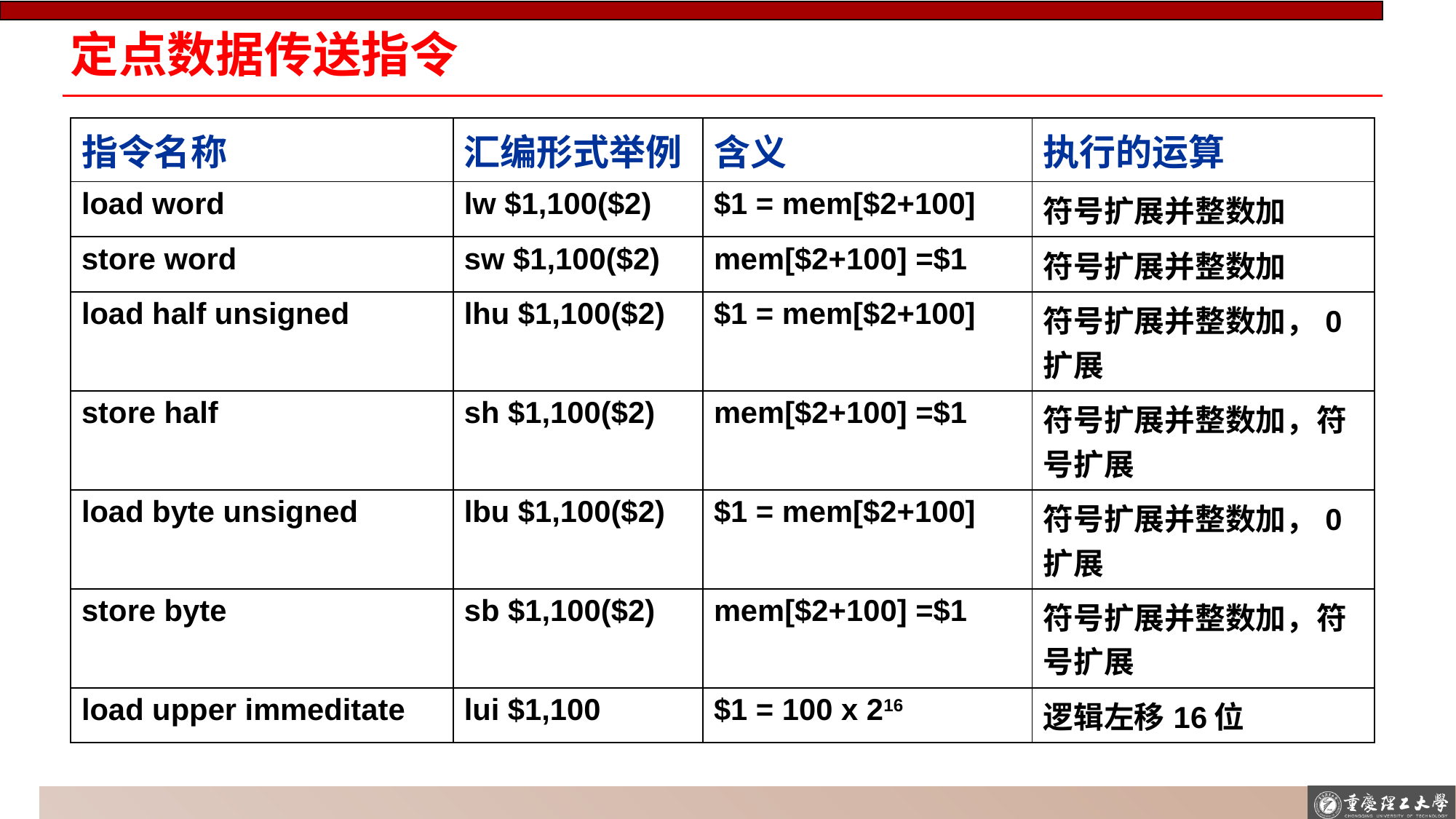

# 定点数据传送指令
| 指令名称 | 汇编形式举例 | 含义 | 执行的运算 |
| --- | --- | --- | --- |
| load word | lw $1,100($2) | $1 = mem[$2+100] | 符号扩展并整数加 |
| store word | sw $1,100($2) | mem[$2+100] =$1 | 符号扩展并整数加 |
| load half unsigned | lhu $1,100($2) | $1 = mem[$2+100] | 符号扩展并整数加，0扩展 |
| store half | sh $1,100($2) | mem[$2+100] =$1 | 符号扩展并整数加，符号扩展 |
| load byte unsigned | lbu $1,100($2) | $1 = mem[$2+100] | 符号扩展并整数加，0扩展 |
| store byte | sb $1,100($2) | mem[$2+100] =$1 | 符号扩展并整数加，符号扩展 |
| load upper immeditate | lui $1,100 | $1 = 100 x 216 | 逻辑左移16位 |